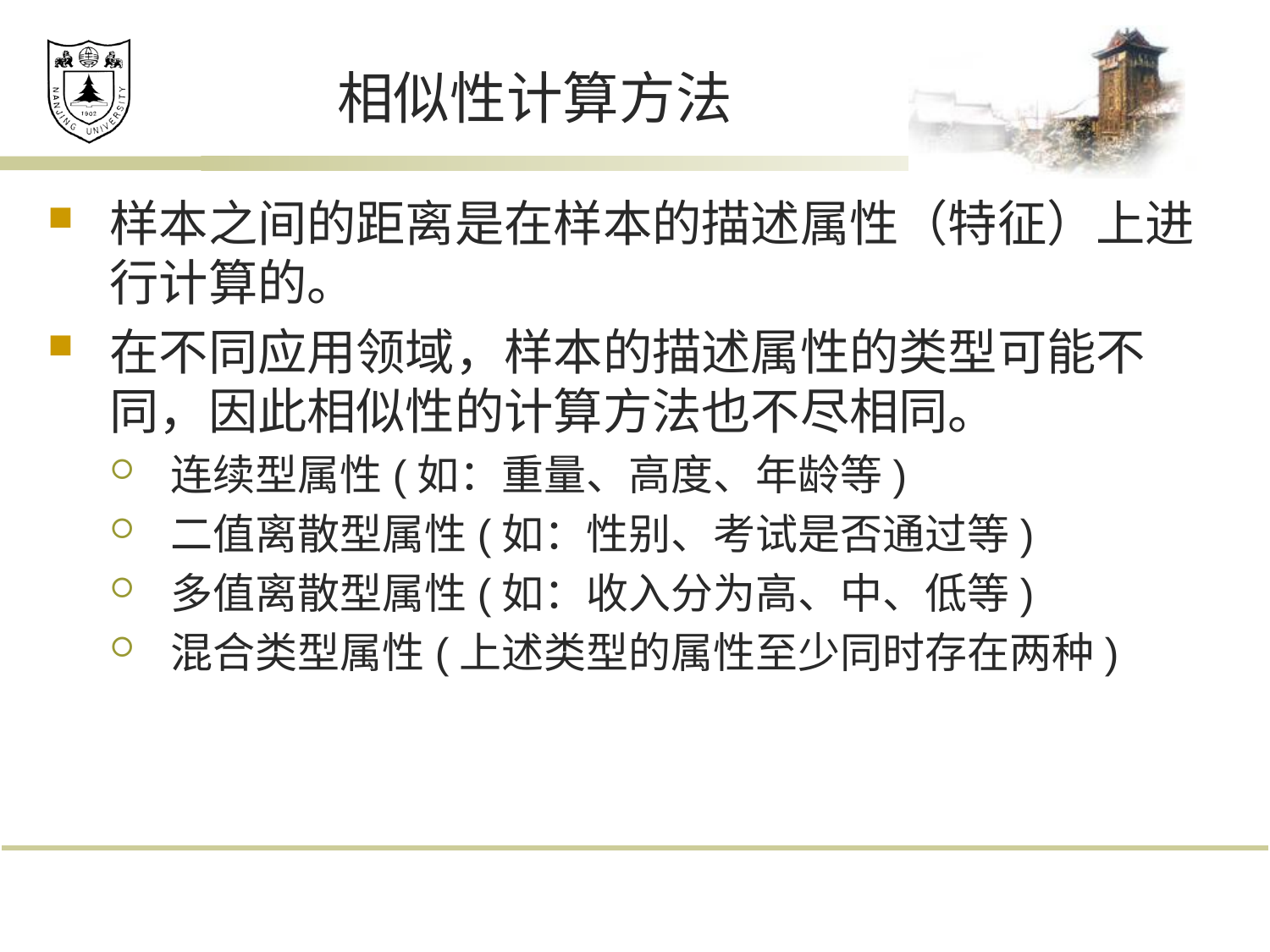

# 相似性计算方法
样本之间的距离是在样本的描述属性（特征）上进行计算的。
在不同应用领域，样本的描述属性的类型可能不同，因此相似性的计算方法也不尽相同。
连续型属性(如：重量、高度、年龄等)
二值离散型属性(如：性别、考试是否通过等)
多值离散型属性(如：收入分为高、中、低等)
混合类型属性(上述类型的属性至少同时存在两种)